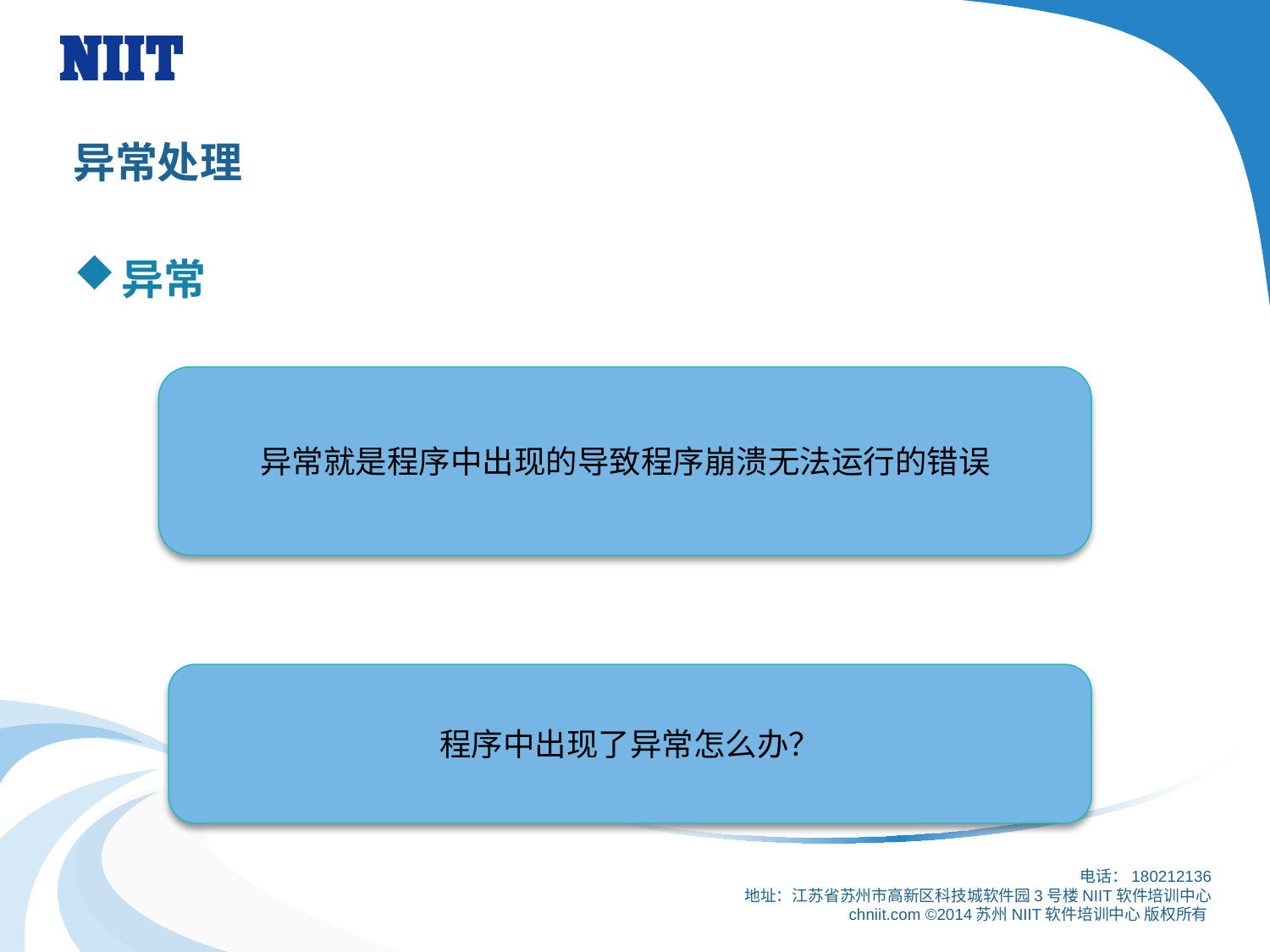

# 异常处理
异常
异常就是程序中出现的导致程序崩溃无法运行的错误
程序中出现了异常怎么办？